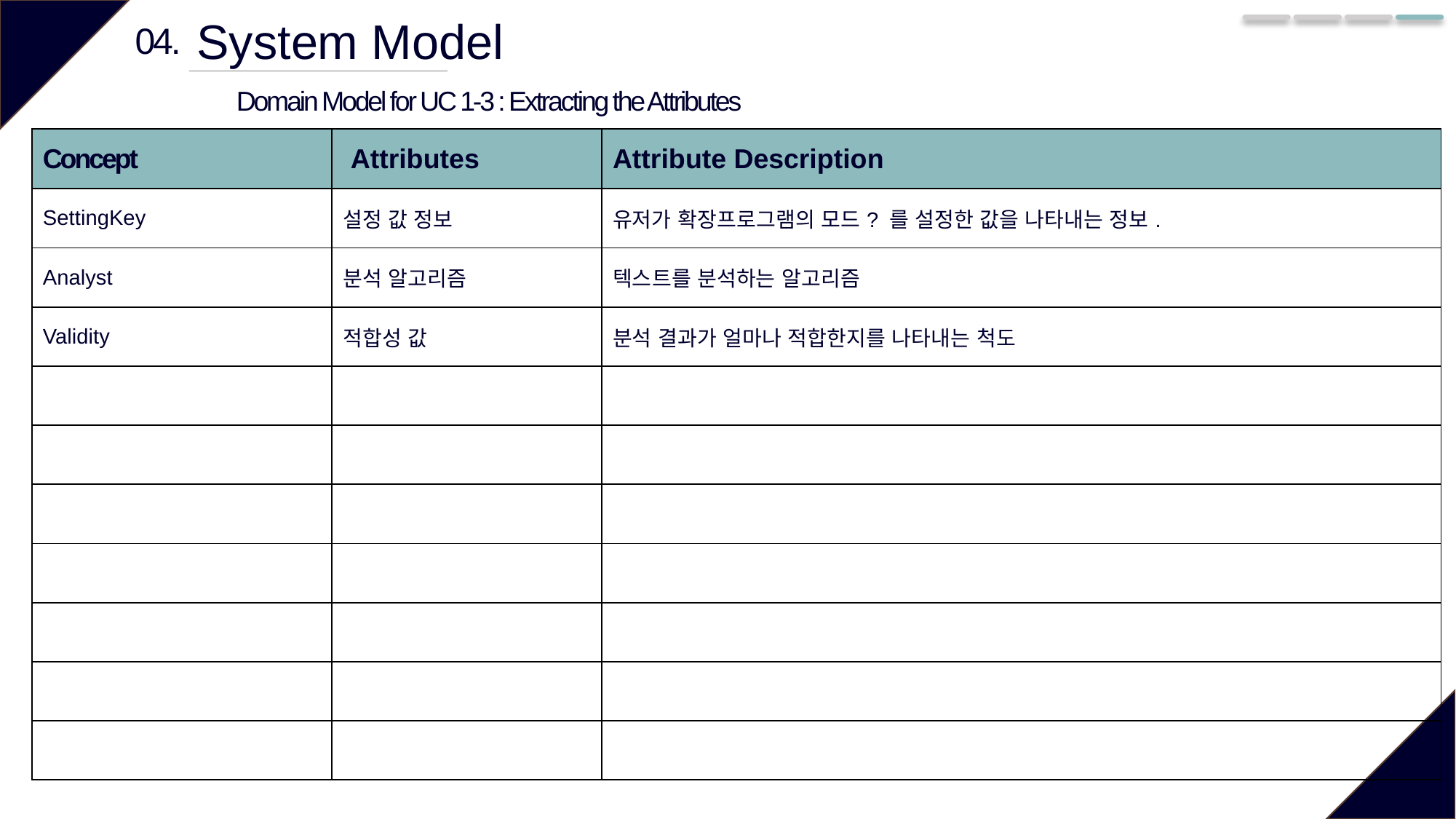

System Model
04.
Domain Model for UC 1-3 : Extracting the Attributes
| Concept | Attributes | Attribute Description |
| --- | --- | --- |
| SettingKey | 설정 값 정보 | 유저가 확장프로그램의 모드? 를 설정한 값을 나타내는 정보. |
| Analyst | 분석 알고리즘 | 텍스트를 분석하는 알고리즘 |
| Validity | 적합성 값 | 분석 결과가 얼마나 적합한지를 나타내는 척도 |
|  |  |  |
|  |  |  |
|  |  |  |
|  |  |  |
|  |  |  |
|  |  |  |
|  |  |  |